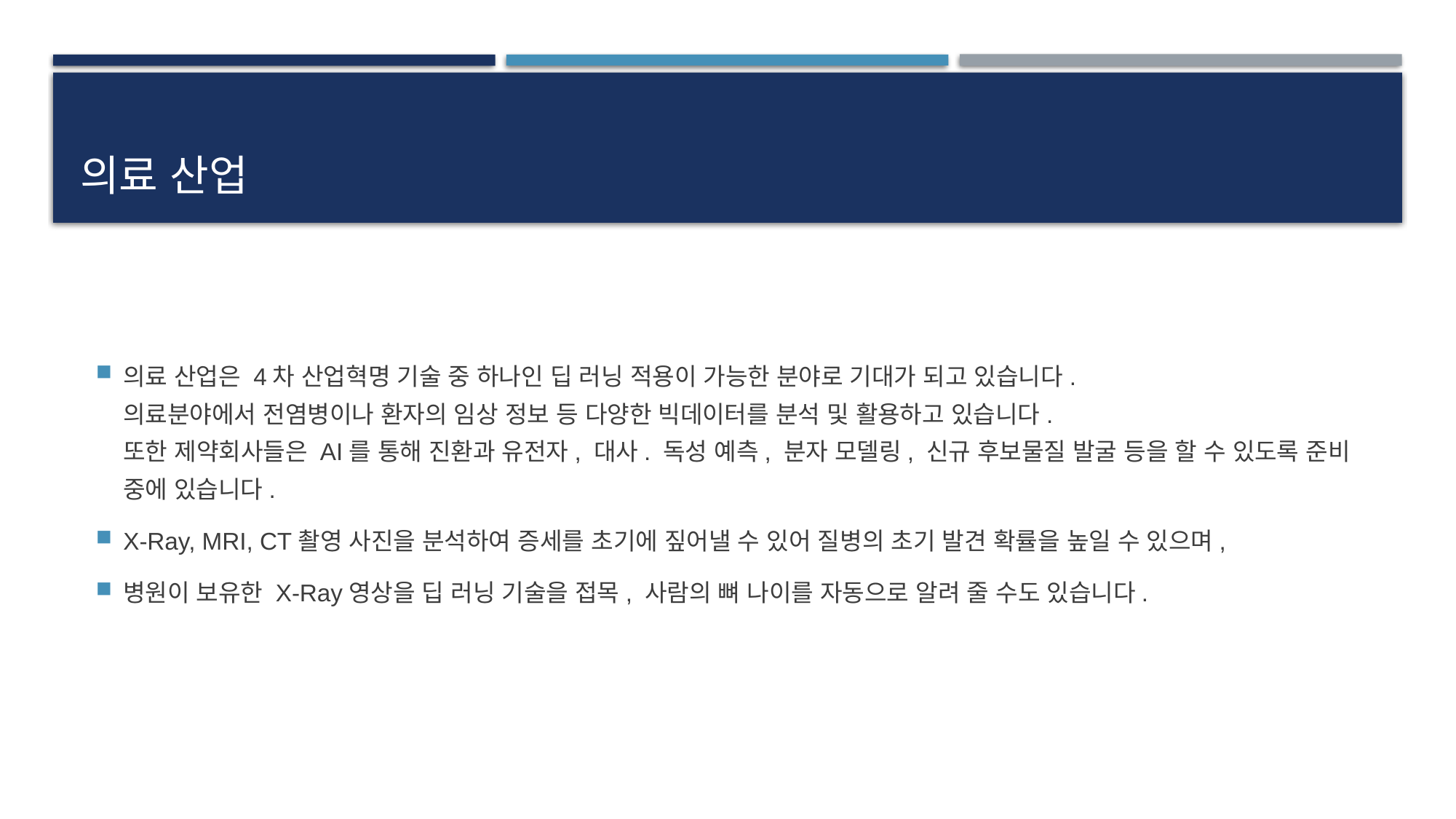

# 의료 산업
의료 산업은 4차 산업혁명 기술 중 하나인 딥 러닝 적용이 가능한 분야로 기대가 되고 있습니다.
의료분야에서 전염병이나 환자의 임상 정보 등 다양한 빅데이터를 분석 및 활용하고 있습니다.
또한 제약회사들은 AI를 통해 진환과 유전자, 대사. 독성 예측, 분자 모델링, 신규 후보물질 발굴 등을 할 수 있도록 준비 중에 있습니다.
X-Ray, MRI, CT촬영 사진을 분석하여 증세를 초기에 짚어낼 수 있어 질병의 초기 발견 확률을 높일 수 있으며,
병원이 보유한 X-Ray영상을 딥 러닝 기술을 접목, 사람의 뼈 나이를 자동으로 알려 줄 수도 있습니다.